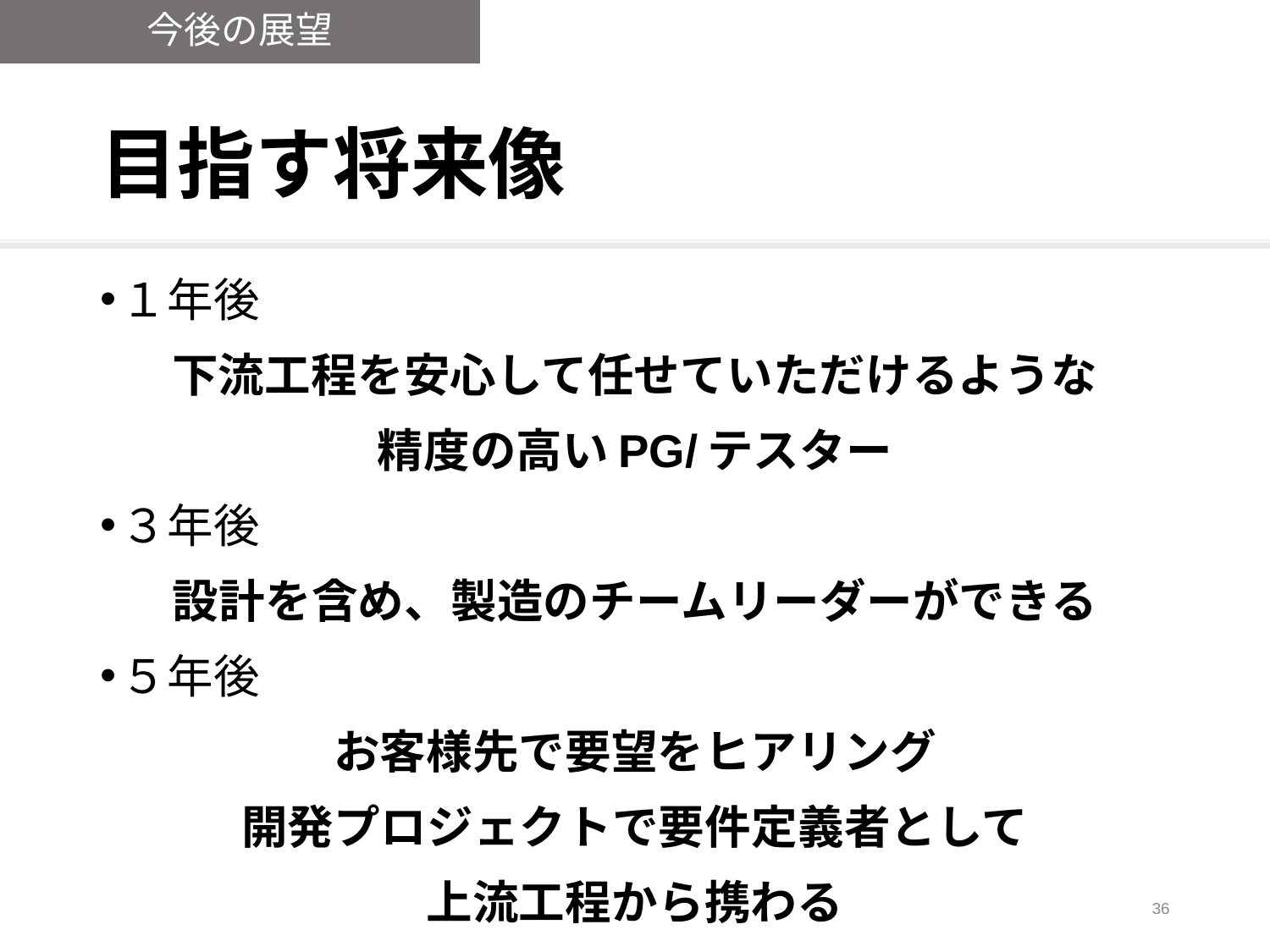

今後の展望
# 目指す将来像
１年後
下流工程を安心して任せていただけるような
精度の高いPG/テスター
３年後
設計を含め、製造のチームリーダーができる
５年後
お客様先で要望をヒアリング
開発プロジェクトで要件定義者として
上流工程から携わる

36